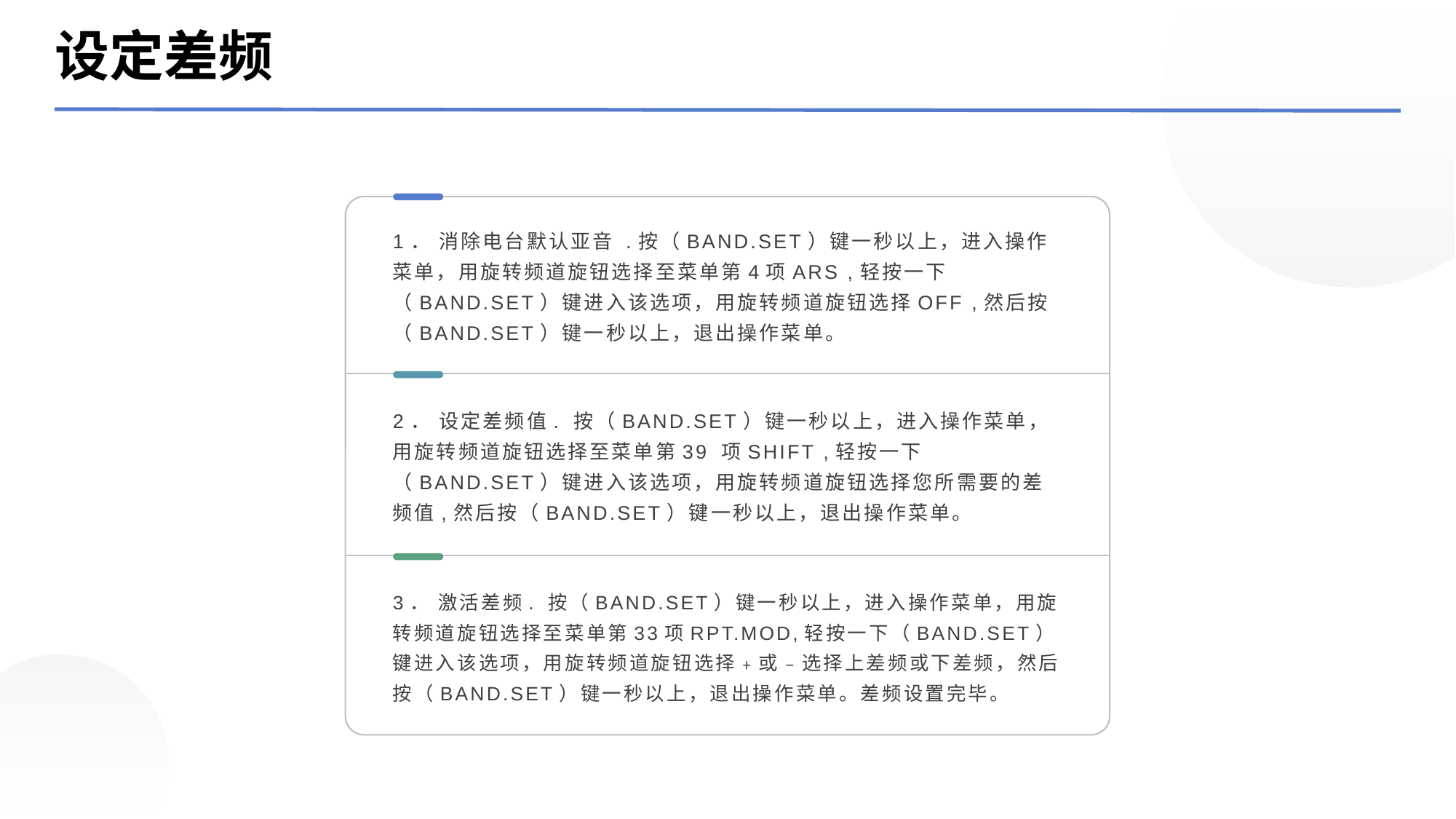

设定差频

1． 消除电台默认亚音 .按（BAND.SET）键一秒以上，进入操作菜单，用旋转频道旋钮选择至菜单第4项ARS ,轻按一下（BAND.SET）键进入该选项，用旋转频道旋钮选择OFF ,然后按（BAND.SET）键一秒以上，退出操作菜单。

2． 设定差频值. 按（BAND.SET）键一秒以上，进入操作菜单，用旋转频道旋钮选择至菜单第39 项SHIFT ,轻按一下（BAND.SET）键进入该选项，用旋转频道旋钮选择您所需要的差频值,然后按（BAND.SET）键一秒以上，退出操作菜单。

3． 激活差频. 按（BAND.SET）键一秒以上，进入操作菜单，用旋转频道旋钮选择至菜单第33项RPT.MOD,轻按一下（BAND.SET）键进入该选项，用旋转频道旋钮选择﹢或﹣选择上差频或下差频，然后按（BAND.SET）键一秒以上，退出操作菜单。差频设置完毕。